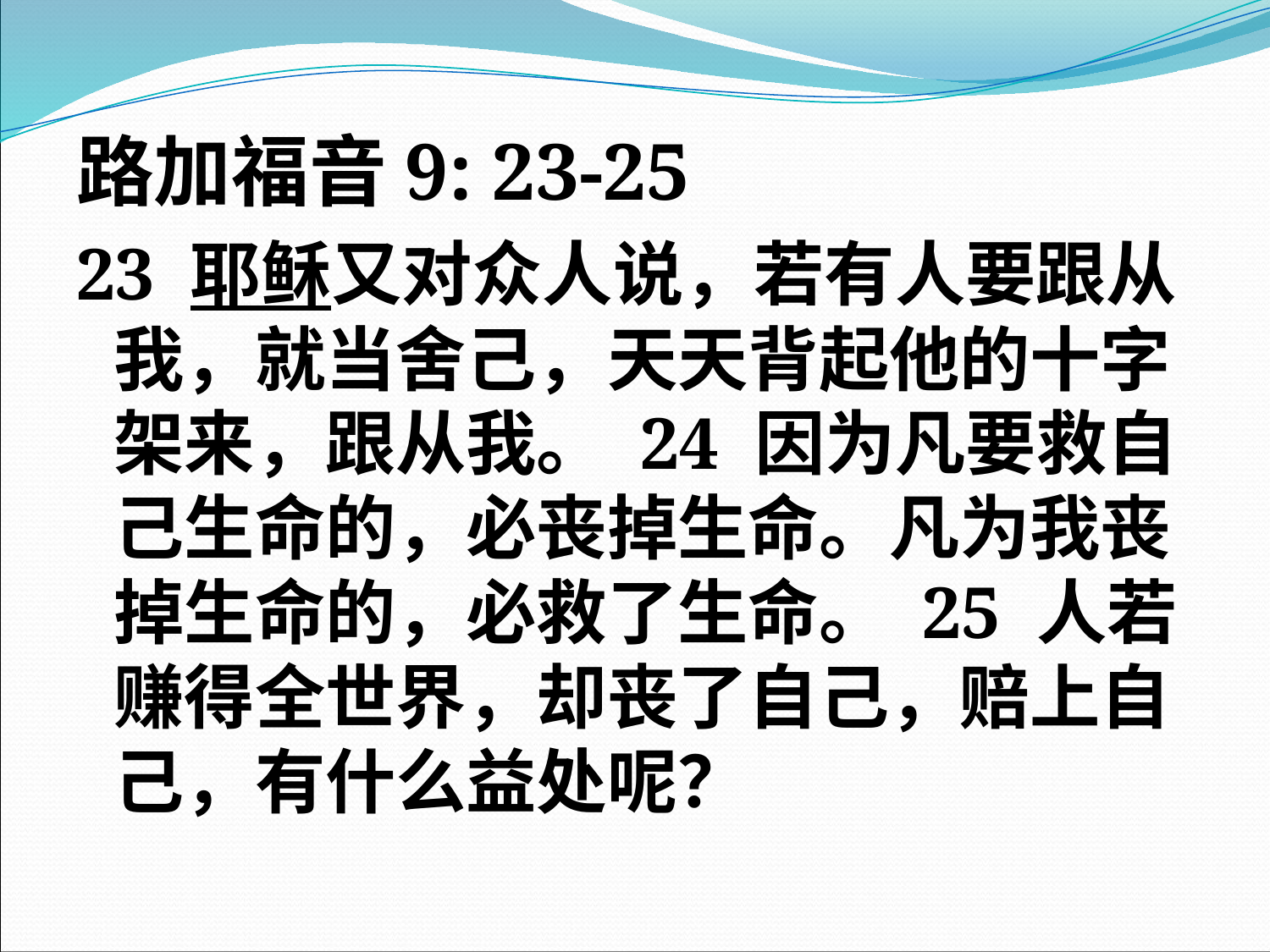

#
路加福音9: 23-25
23 耶稣又对众人说，若有人要跟从我，就当舍己，天天背起他的十字架来，跟从我。 24 因为凡要救自己生命的，必丧掉生命。凡为我丧掉生命的，必救了生命。 25 人若赚得全世界，却丧了自己，赔上自己，有什么益处呢？